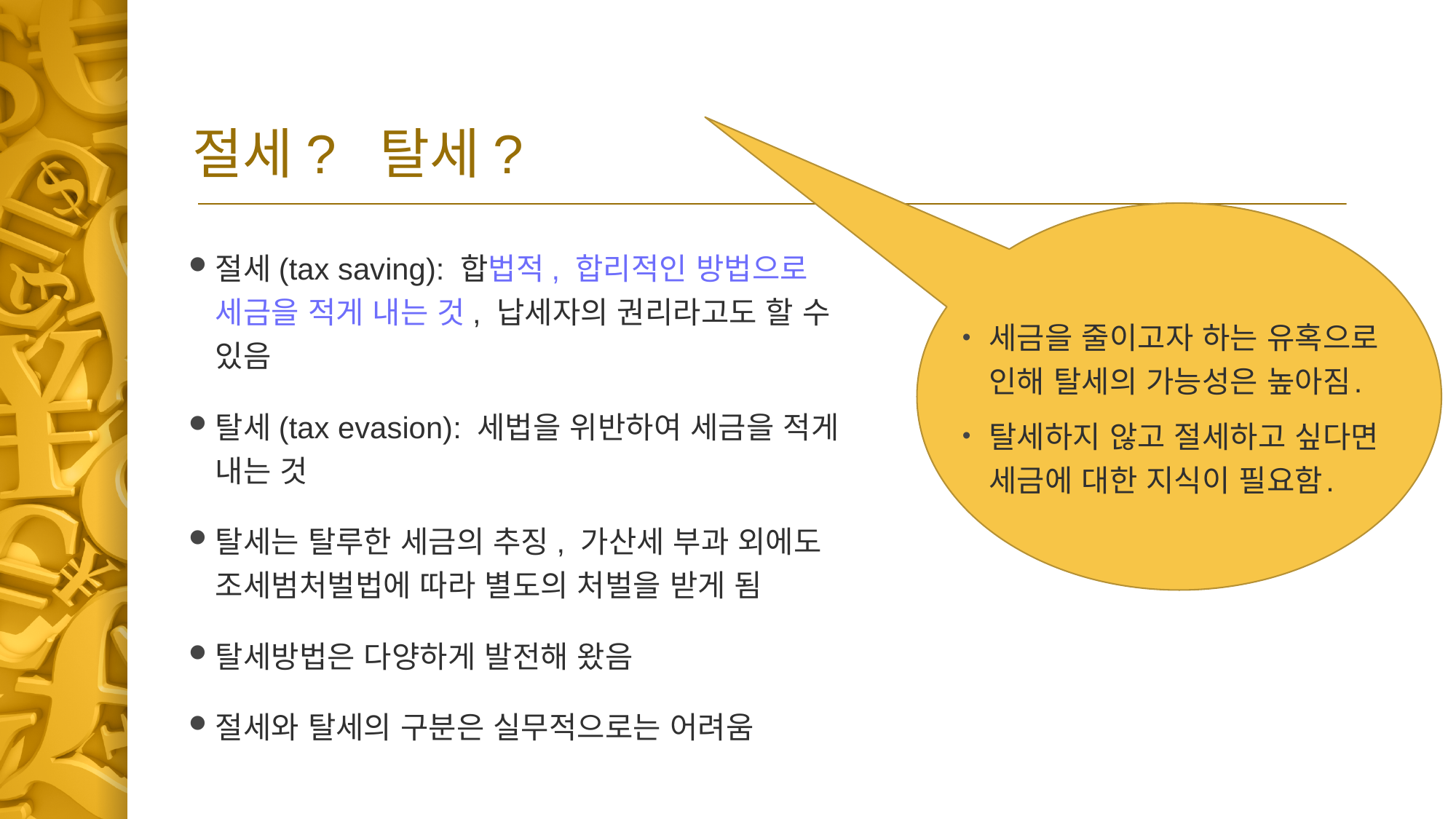

# 절세?  탈세?

절세(tax saving): 합법적, 합리적인 방법으로 세금을 적게 내는 것, 납세자의 권리라고도 할 수 있음
탈세(tax evasion): 세법을 위반하여 세금을 적게 내는 것
탈세는 탈루한 세금의 추징, 가산세 부과 외에도 조세범처벌법에 따라 별도의 처벌을 받게 됨
탈세방법은 다양하게 발전해 왔음
절세와 탈세의 구분은 실무적으로는 어려움
세금을 줄이고자 하는 유혹으로 인해 탈세의 가능성은 높아짐.
탈세하지 않고 절세하고 싶다면 세금에 대한 지식이 필요함.